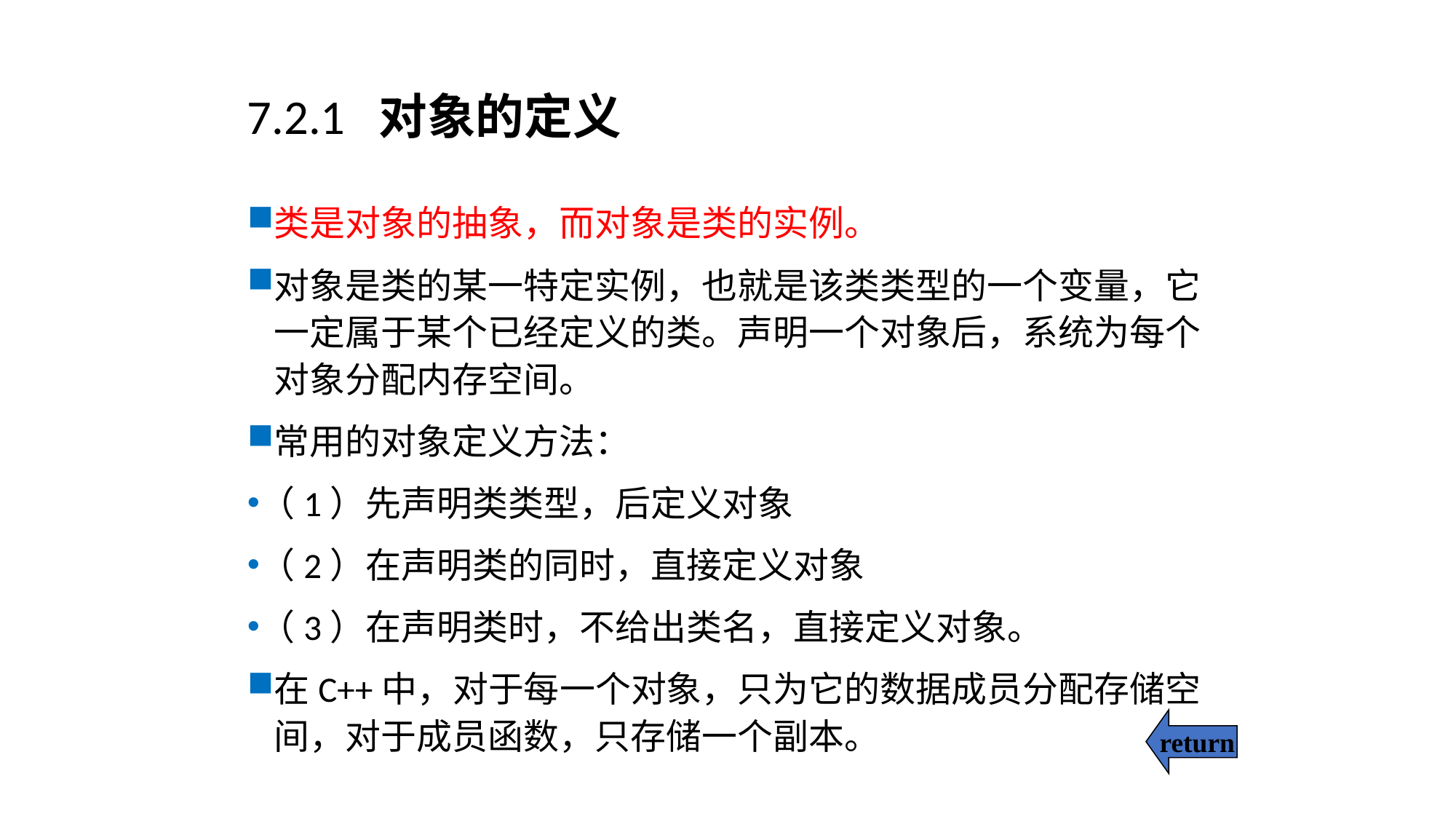

# 7.2.1  对象的定义
类是对象的抽象，而对象是类的实例。
对象是类的某一特定实例，也就是该类类型的一个变量，它一定属于某个已经定义的类。声明一个对象后，系统为每个对象分配内存空间。
常用的对象定义方法：
（1）先声明类类型，后定义对象
（2）在声明类的同时，直接定义对象
（3）在声明类时，不给出类名，直接定义对象。
在C++中，对于每一个对象，只为它的数据成员分配存储空间，对于成员函数，只存储一个副本。

return